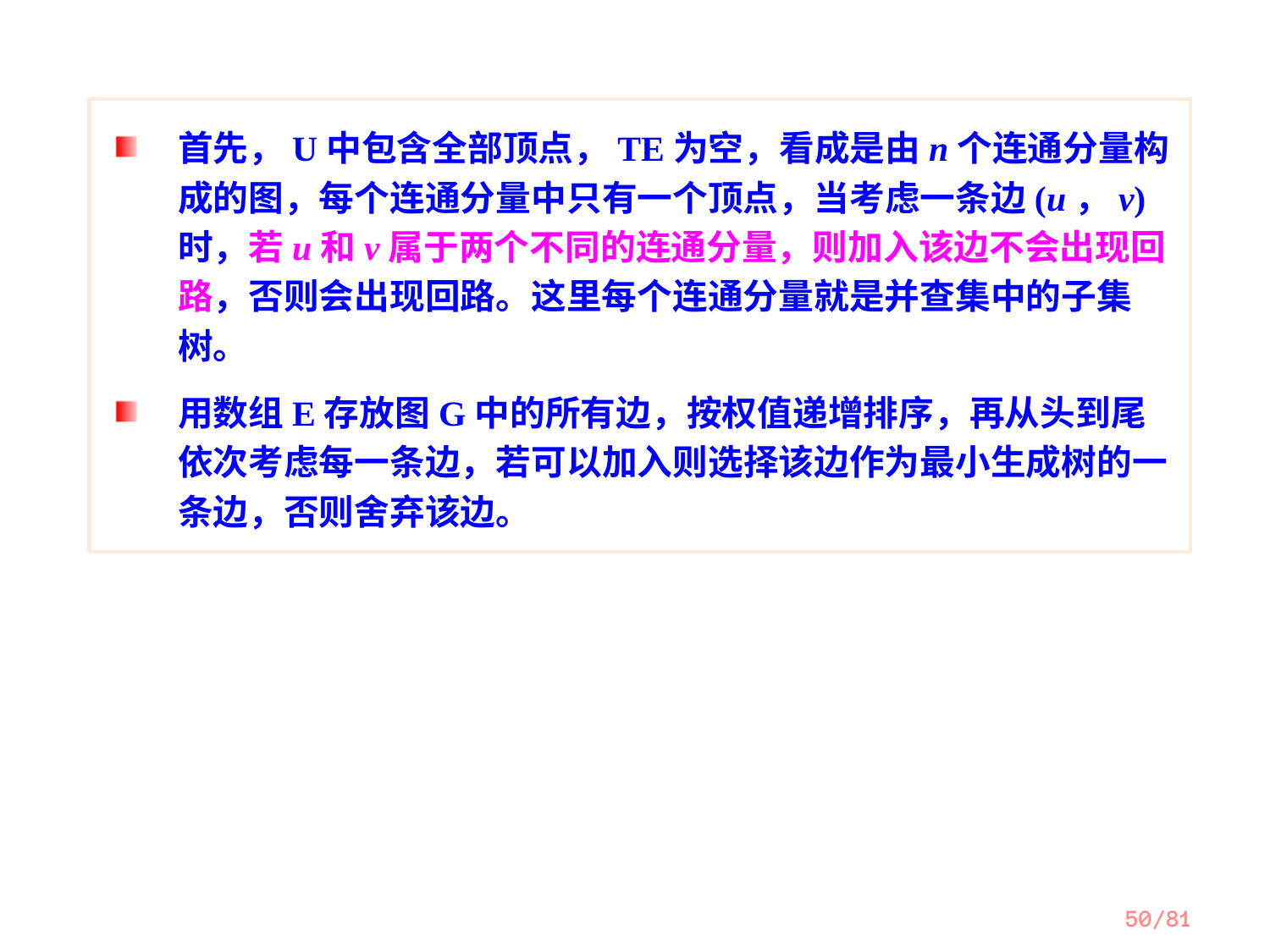

首先，U中包含全部顶点，TE为空，看成是由n个连通分量构成的图，每个连通分量中只有一个顶点，当考虑一条边(u，v)时，若u和v属于两个不同的连通分量，则加入该边不会出现回路，否则会出现回路。这里每个连通分量就是并查集中的子集树。
用数组E存放图G中的所有边，按权值递增排序，再从头到尾依次考虑每一条边，若可以加入则选择该边作为最小生成树的一条边，否则舍弃该边。
50/81